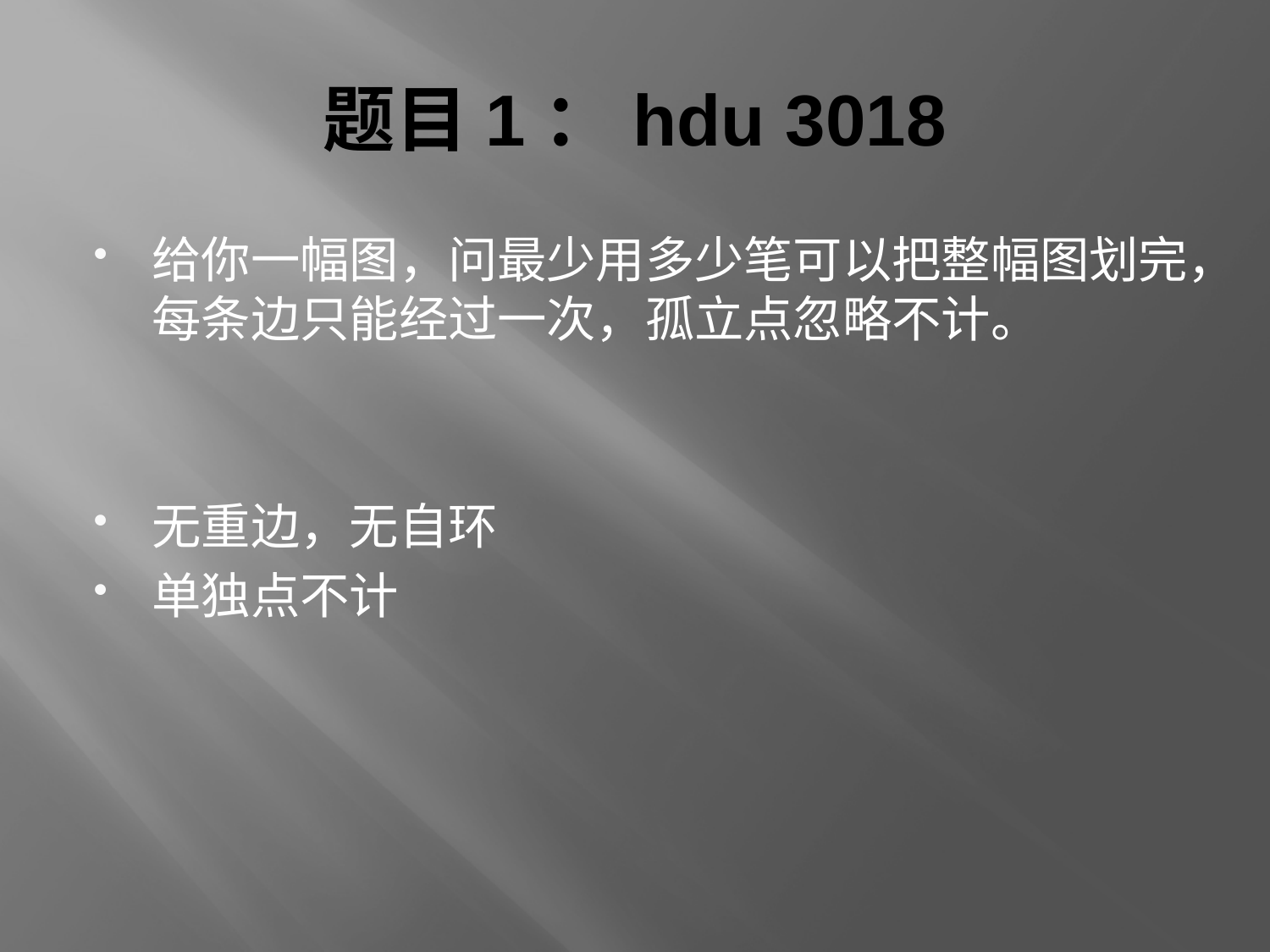

# 题目1：hdu 3018
给你一幅图，问最少用多少笔可以把整幅图划完，每条边只能经过一次，孤立点忽略不计。

无重边，无自环
单独点不计